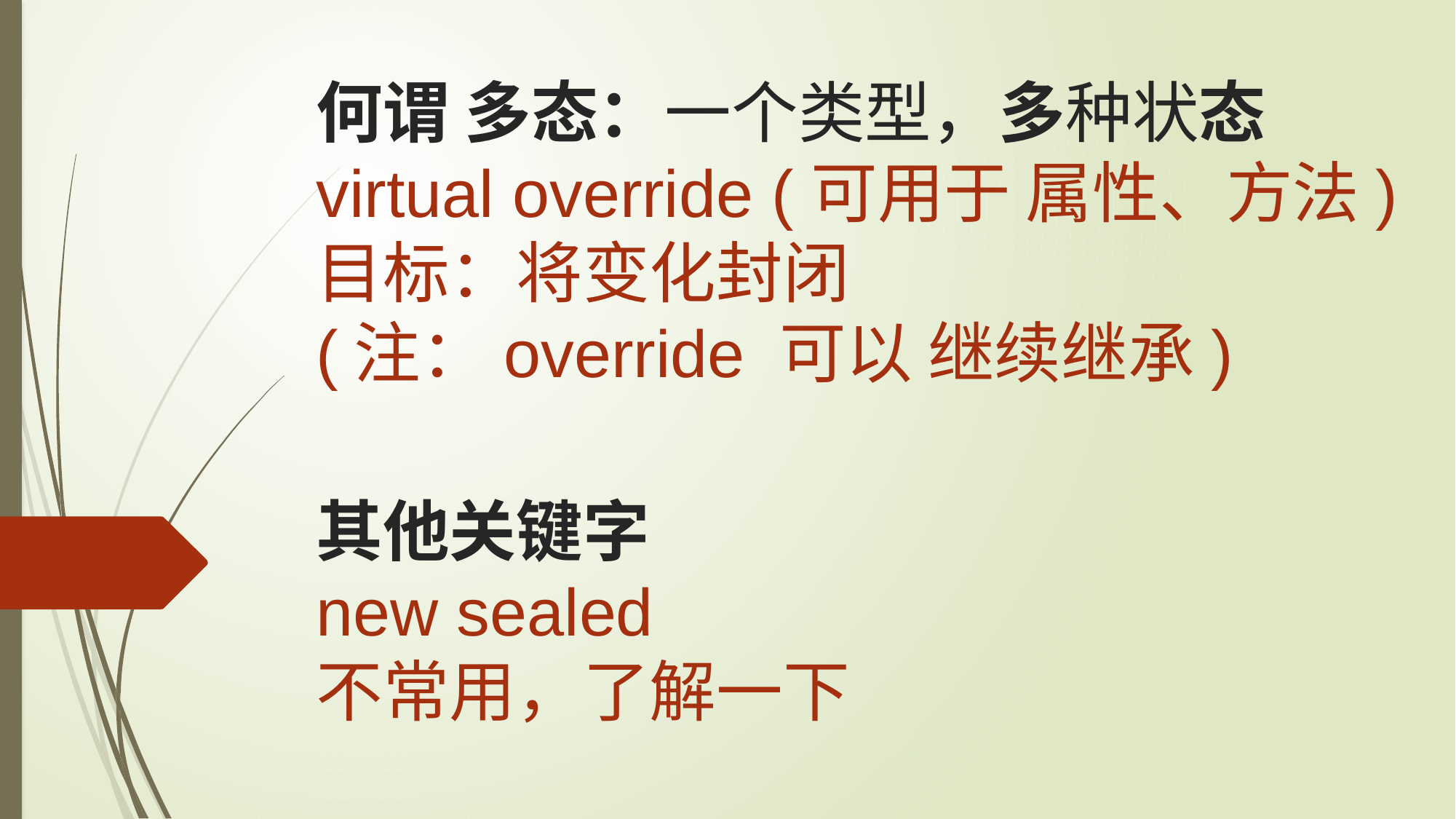

何谓 多态：一个类型，多种状态
virtual override (可用于 属性、方法)
目标：将变化封闭
(注：override 可以 继续继承)
其他关键字
new sealed
不常用，了解一下